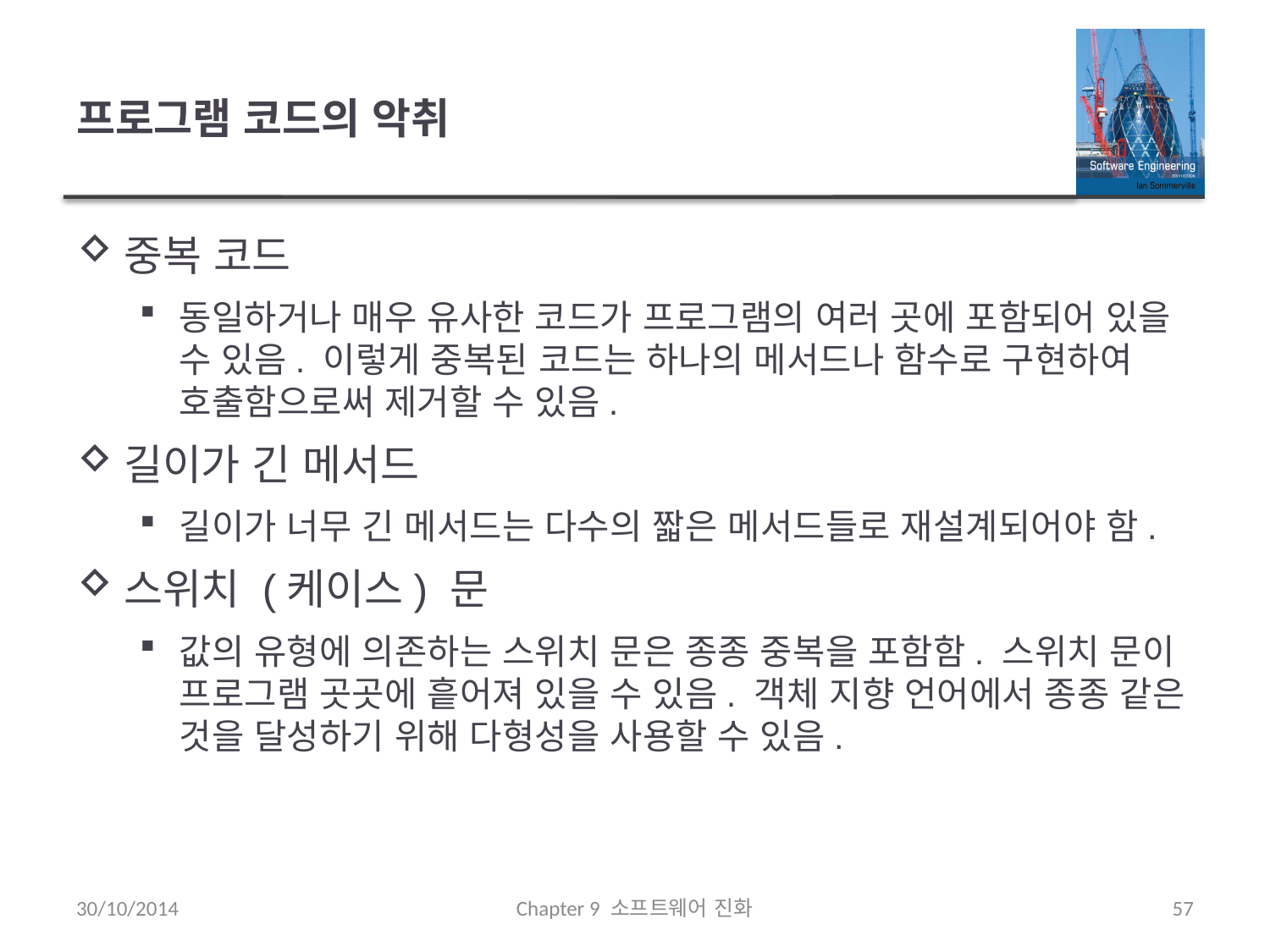

# 프로그램 코드의 악취
중복 코드
동일하거나 매우 유사한 코드가 프로그램의 여러 곳에 포함되어 있을 수 있음. 이렇게 중복된 코드는 하나의 메서드나 함수로 구현하여 호출함으로써 제거할 수 있음.
길이가 긴 메서드
길이가 너무 긴 메서드는 다수의 짧은 메서드들로 재설계되어야 함.
스위치 (케이스) 문
값의 유형에 의존하는 스위치 문은 종종 중복을 포함함. 스위치 문이 프로그램 곳곳에 흩어져 있을 수 있음. 객체 지향 언어에서 종종 같은 것을 달성하기 위해 다형성을 사용할 수 있음.
30/10/2014
Chapter 9 소프트웨어 진화
57